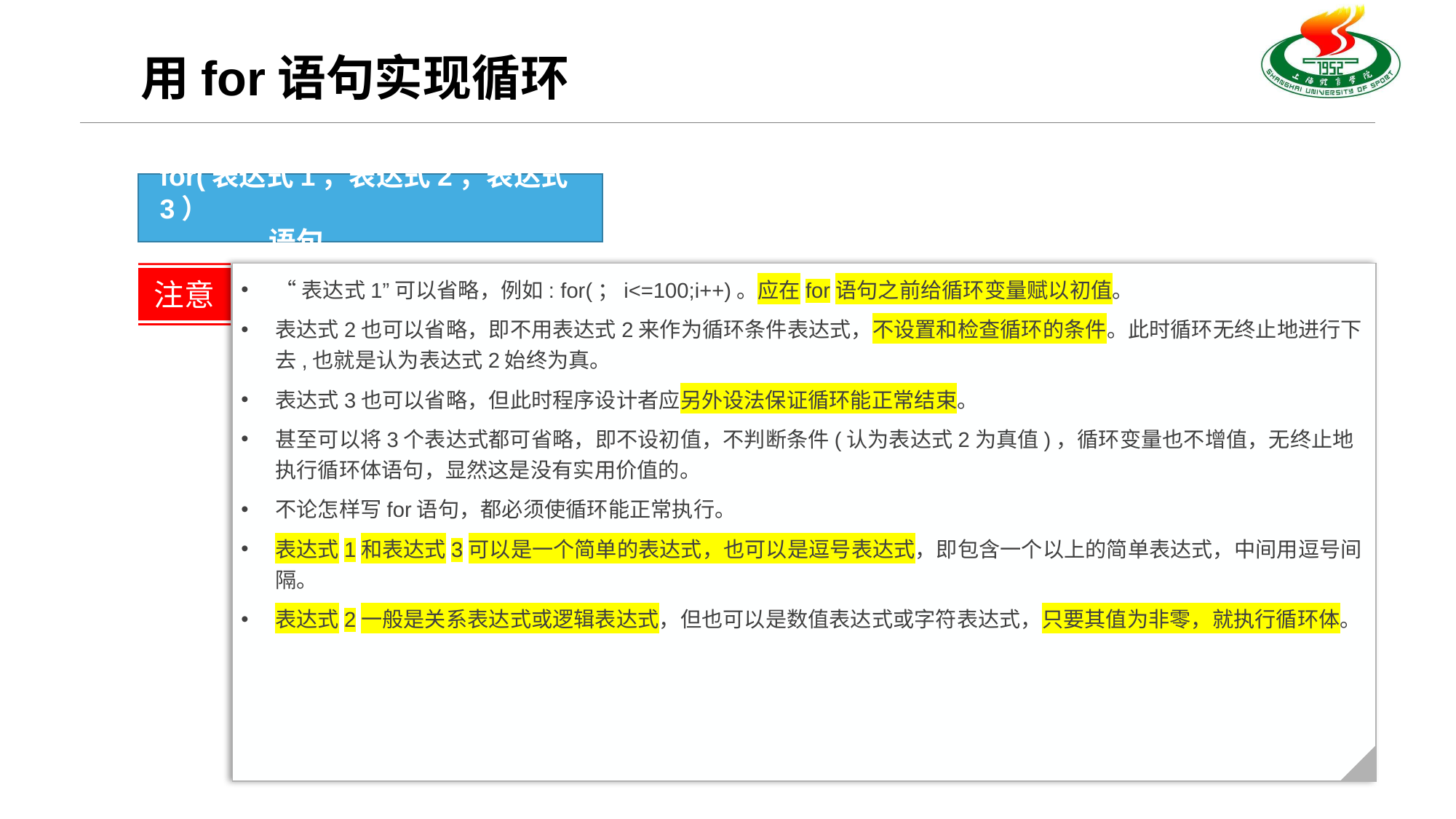

# 用for语句实现循环
for(表达式1；表达式2；表达式3）
	语句
“表达式1”可以省略，例如: for(；i<=100;i++)。应在for语句之前给循环变量赋以初值。
表达式2也可以省略，即不用表达式2来作为循环条件表达式，不设置和检查循环的条件。此时循环无终止地进行下去,也就是认为表达式2始终为真。
表达式3也可以省略，但此时程序设计者应另外设法保证循环能正常结束。
甚至可以将3个表达式都可省略，即不设初值，不判断条件(认为表达式2为真值)，循环变量也不增值，无终止地执行循环体语句，显然这是没有实用价值的。
不论怎样写for语句，都必须使循环能正常执行。
表达式1和表达式3可以是一个简单的表达式，也可以是逗号表达式，即包含一个以上的简单表达式，中间用逗号间隔。
表达式2一般是关系表达式或逻辑表达式，但也可以是数值表达式或字符表达式，只要其值为非零，就执行循环体。
注意